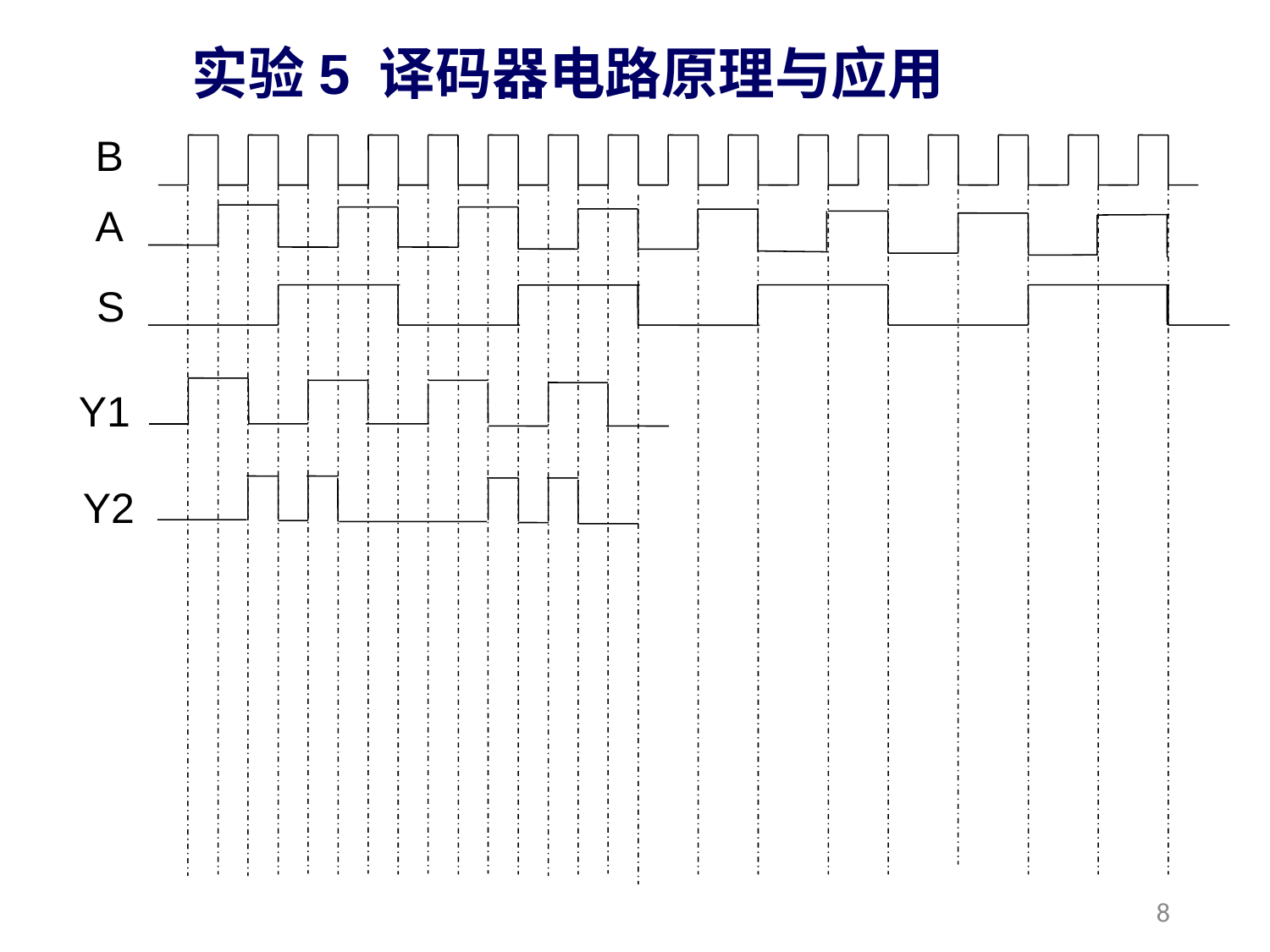

实验5 译码器电路原理与应用
B

A

S

Y1

Y2

8